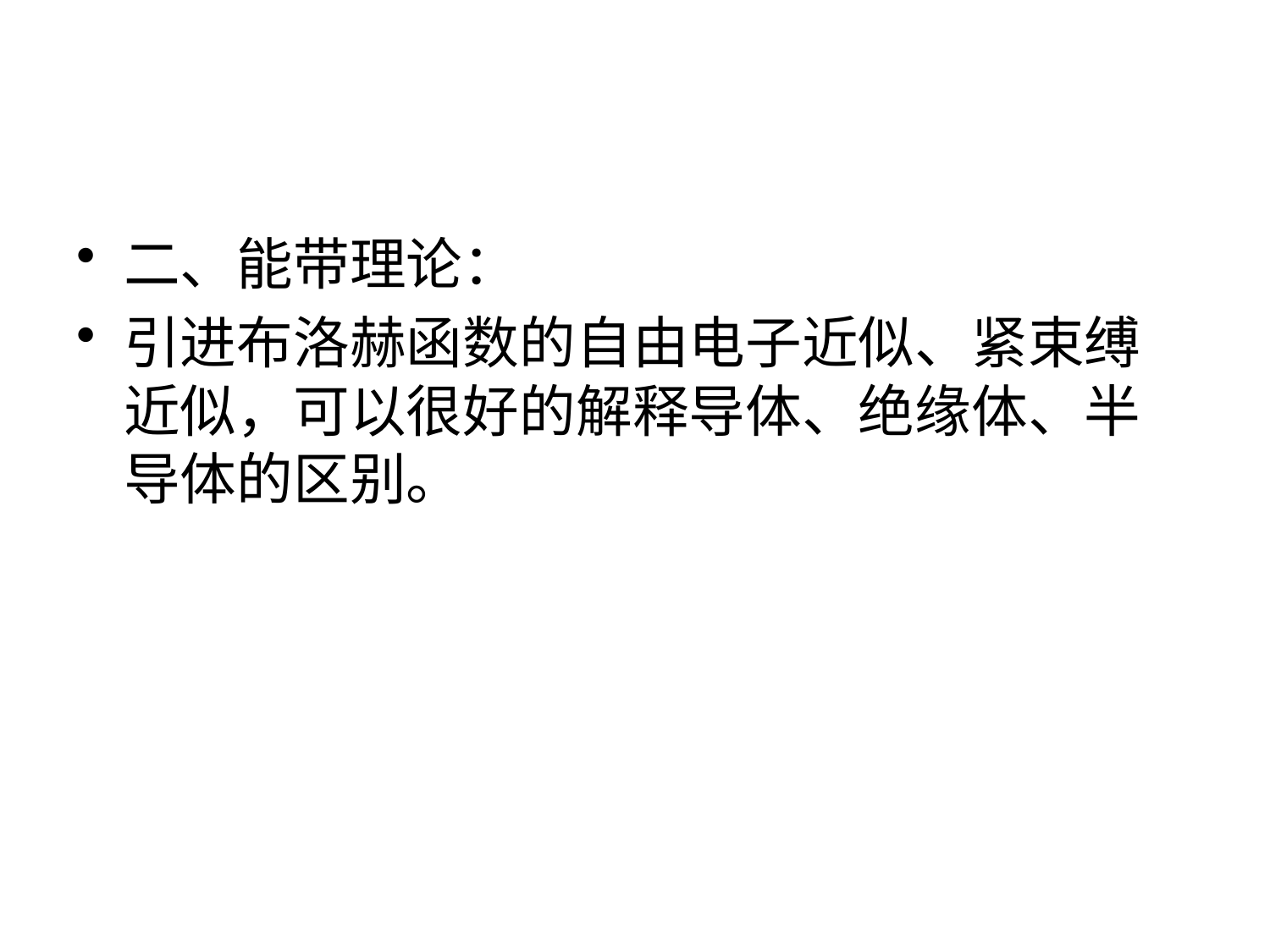

#
二、能带理论：
引进布洛赫函数的自由电子近似、紧束缚近似，可以很好的解释导体、绝缘体、半导体的区别。